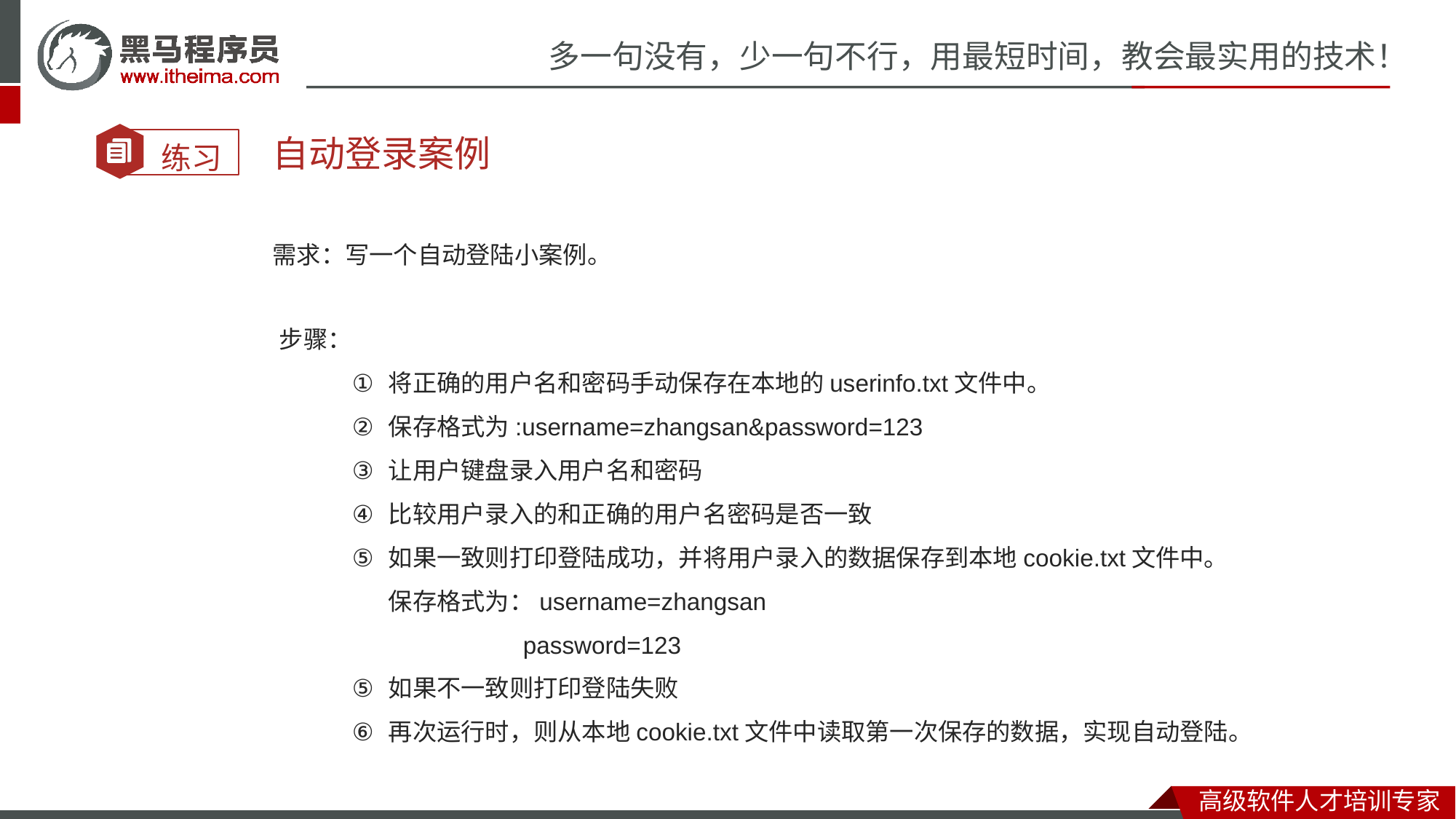

自动登录案例
需求：写一个自动登陆小案例。
步骤：
将正确的用户名和密码手动保存在本地的userinfo.txt文件中。
保存格式为:username=zhangsan&password=123
让用户键盘录入用户名和密码
比较用户录入的和正确的用户名密码是否一致
如果一致则打印登陆成功，并将用户录入的数据保存到本地cookie.txt文件中。
      	保存格式为：username=zhangsan
	                    password=123
如果不一致则打印登陆失败
再次运行时，则从本地cookie.txt文件中读取第一次保存的数据，实现自动登陆。